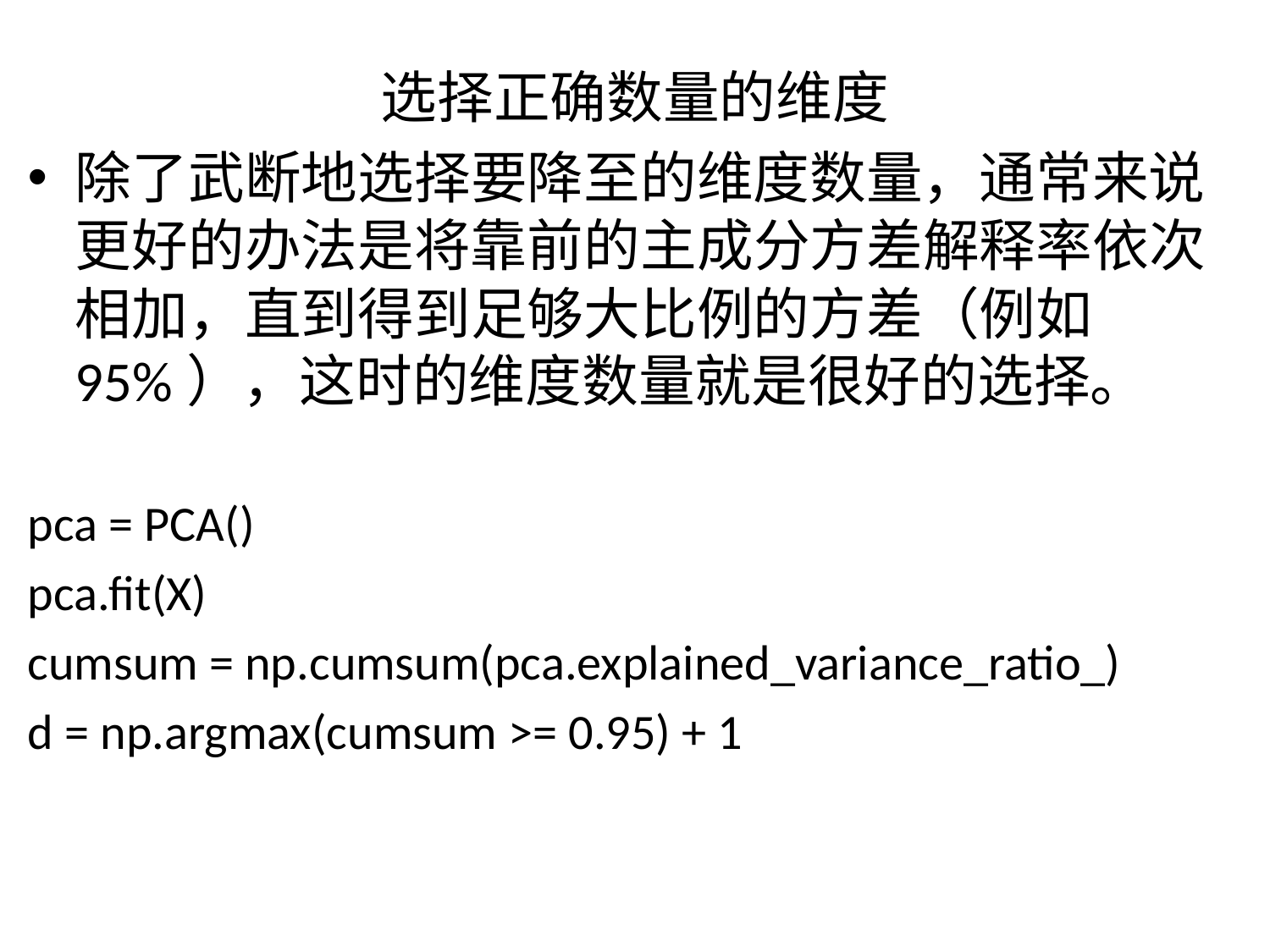

# 选择正确数量的维度
除了武断地选择要降至的维度数量，通常来说更好的办法是将靠前的主成分方差解释率依次相加，直到得到足够大比例的方差（例如95%），这时的维度数量就是很好的选择。

pca = PCA()
pca.fit(X)
cumsum = np.cumsum(pca.explained_variance_ratio_)
d = np.argmax(cumsum >= 0.95) + 1